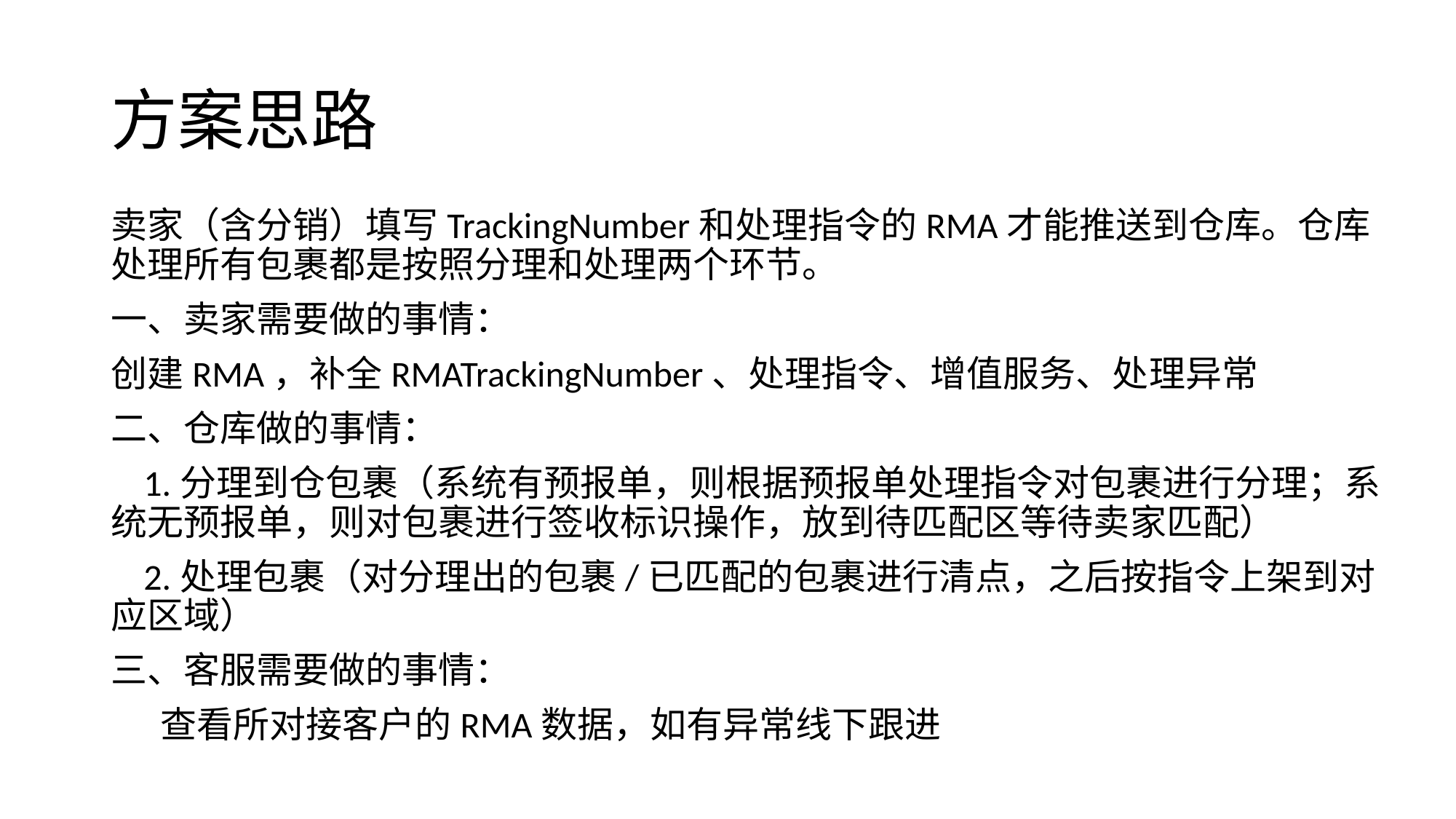

# 方案思路
卖家（含分销）填写TrackingNumber和处理指令的RMA才能推送到仓库。仓库处理所有包裹都是按照分理和处理两个环节。
一、卖家需要做的事情：
创建RMA，补全RMATrackingNumber、处理指令、增值服务、处理异常
二、仓库做的事情：
    1.分理到仓包裹（系统有预报单，则根据预报单处理指令对包裹进行分理；系统无预报单，则对包裹进行签收标识操作，放到待匹配区等待卖家匹配）
    2.处理包裹（对分理出的包裹/已匹配的包裹进行清点，之后按指令上架到对应区域）
三、客服需要做的事情：
     查看所对接客户的RMA数据，如有异常线下跟进